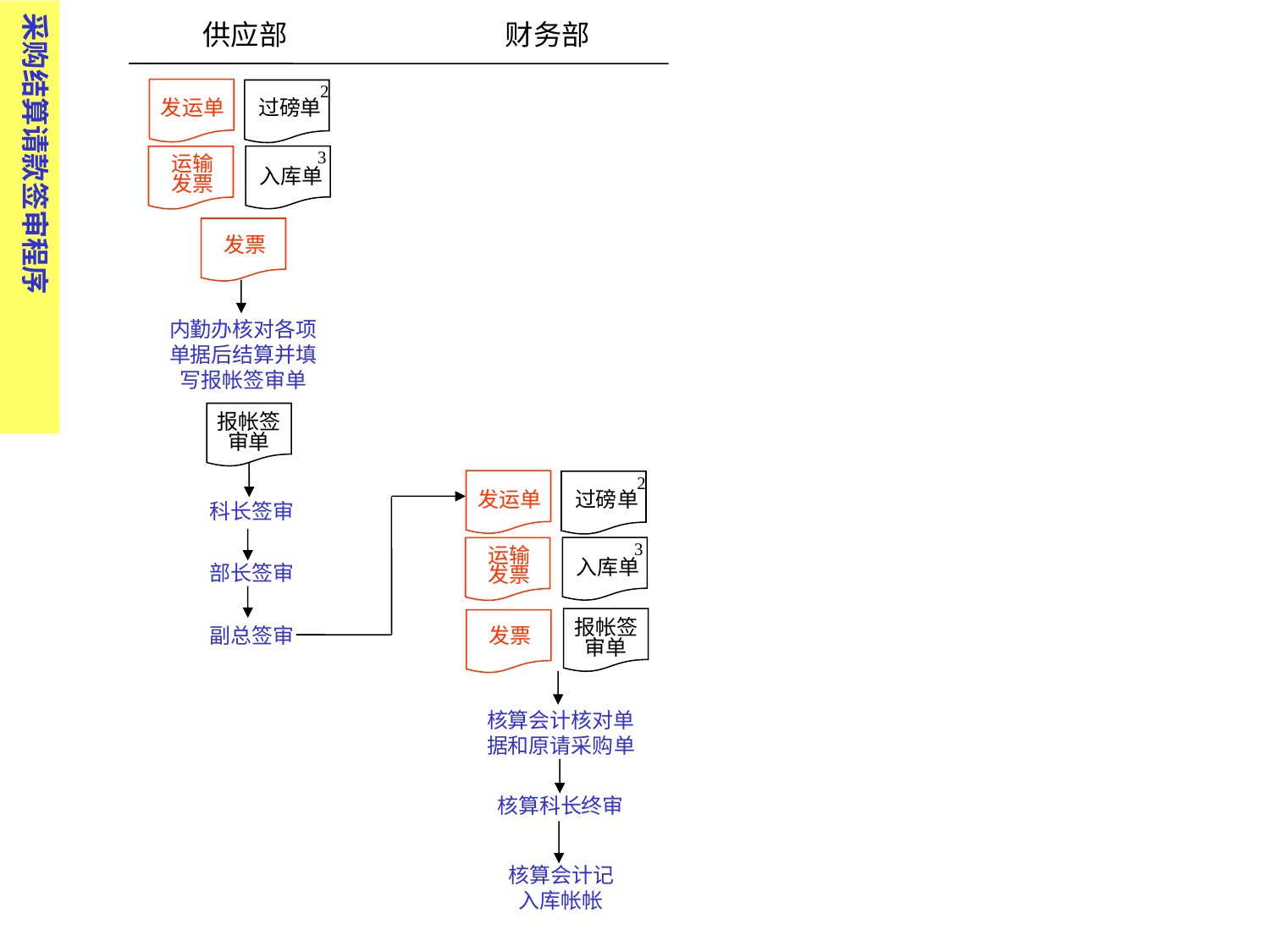

采购结算请款签审程序
供应部                    　　　 财务部

2

过磅单
发运单
3

运输发票
入库单

发票

内勤办核对各项单据后结算并填写报帐签审单

报帐签审单

2

过磅单
发运单
科长签审

3

运输发票
入库单
部长签审

报帐签审单
副总签审
发票

核算会计核对单据和原请采购单

核算科长终审

核算会计记入库帐帐
129